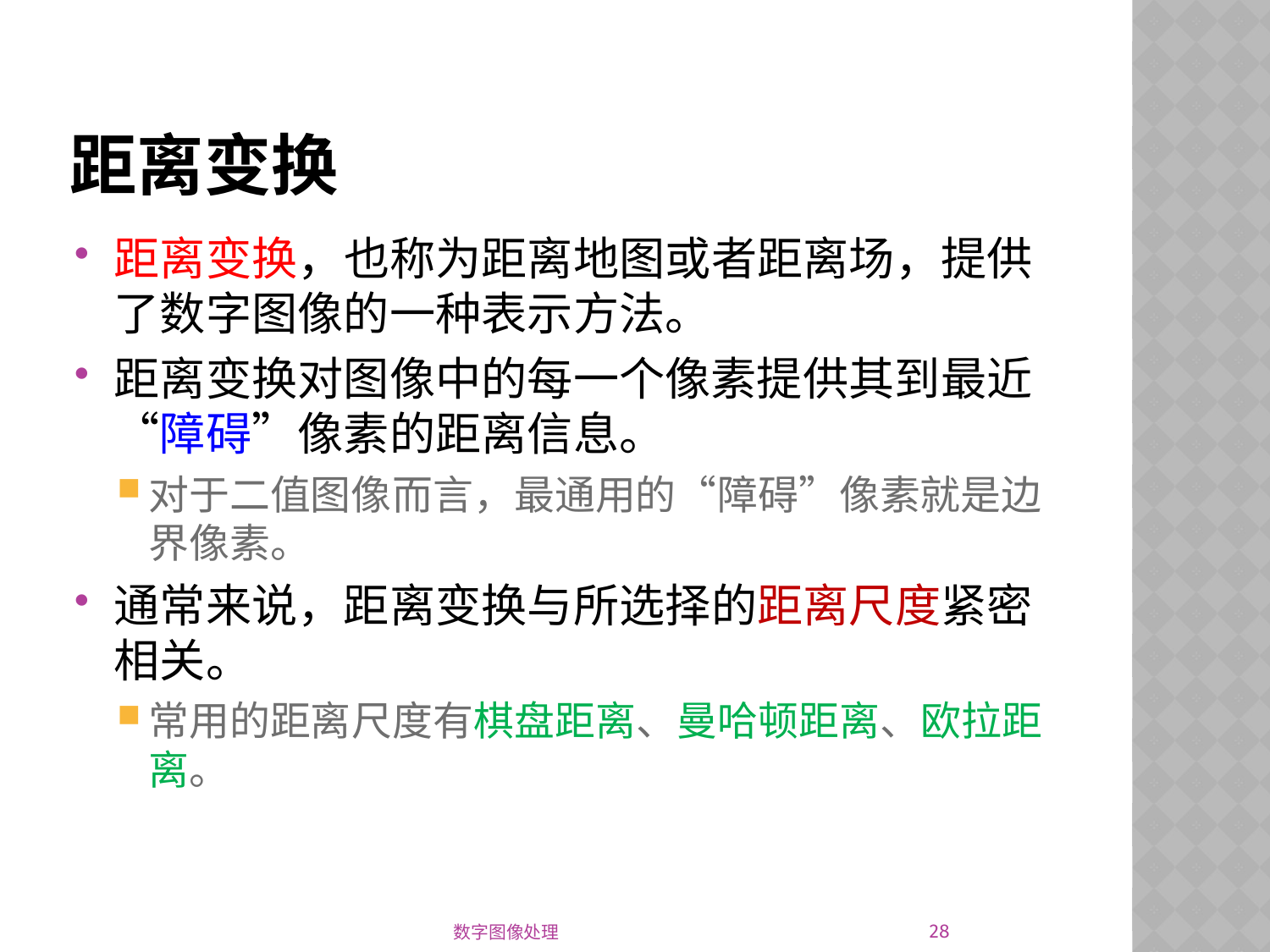

# 距离变换
距离变换，也称为距离地图或者距离场，提供了数字图像的一种表示方法。
距离变换对图像中的每一个像素提供其到最近“障碍”像素的距离信息。
对于二值图像而言，最通用的“障碍”像素就是边界像素。
通常来说，距离变换与所选择的距离尺度紧密相关。
常用的距离尺度有棋盘距离、曼哈顿距离、欧拉距离。
28
数字图像处理